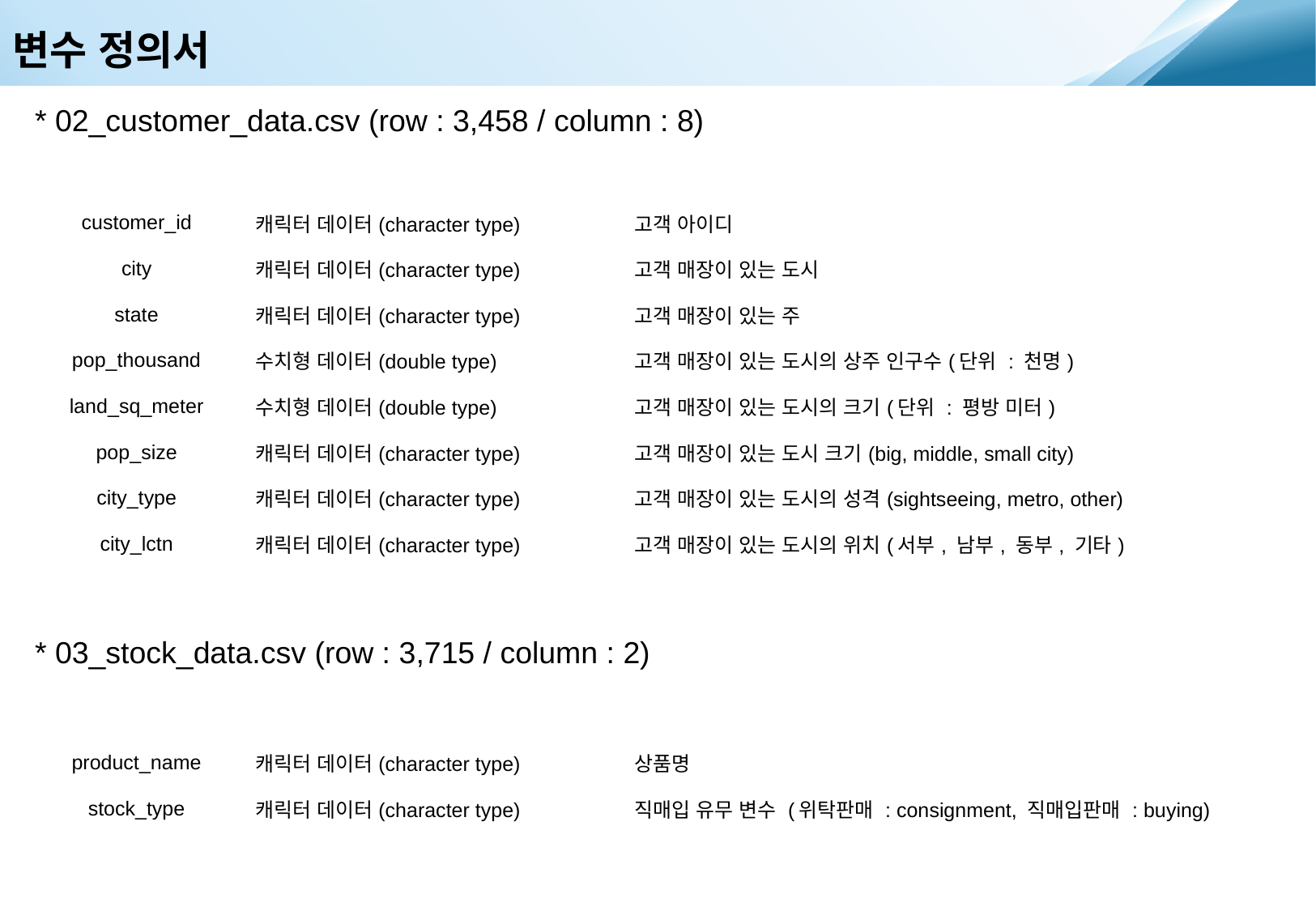

변수 정의서
* 02_customer_data.csv (row : 3,458 / column : 8)
| 변수명 | 타입 | 설명 |
| --- | --- | --- |
| customer\_id | 캐릭터 데이터(character type) | 고객 아이디 |
| city | 캐릭터 데이터(character type) | 고객 매장이 있는 도시 |
| state | 캐릭터 데이터(character type) | 고객 매장이 있는 주 |
| pop\_thousand | 수치형 데이터(double type) | 고객 매장이 있는 도시의 상주 인구수(단위 : 천명) |
| land\_sq\_meter | 수치형 데이터(double type) | 고객 매장이 있는 도시의 크기(단위 : 평방 미터) |
| pop\_size | 캐릭터 데이터(character type) | 고객 매장이 있는 도시 크기(big, middle, small city) |
| city\_type | 캐릭터 데이터(character type) | 고객 매장이 있는 도시의 성격(sightseeing, metro, other) |
| city\_lctn | 캐릭터 데이터(character type) | 고객 매장이 있는 도시의 위치(서부, 남부, 동부, 기타) |
* 03_stock_data.csv (row : 3,715 / column : 2)
| 변수명 | 타입 | 설명 |
| --- | --- | --- |
| product\_name | 캐릭터 데이터(character type) | 상품명 |
| stock\_type | 캐릭터 데이터(character type) | 직매입 유무 변수 (위탁판매 : consignment, 직매입판매 : buying) |